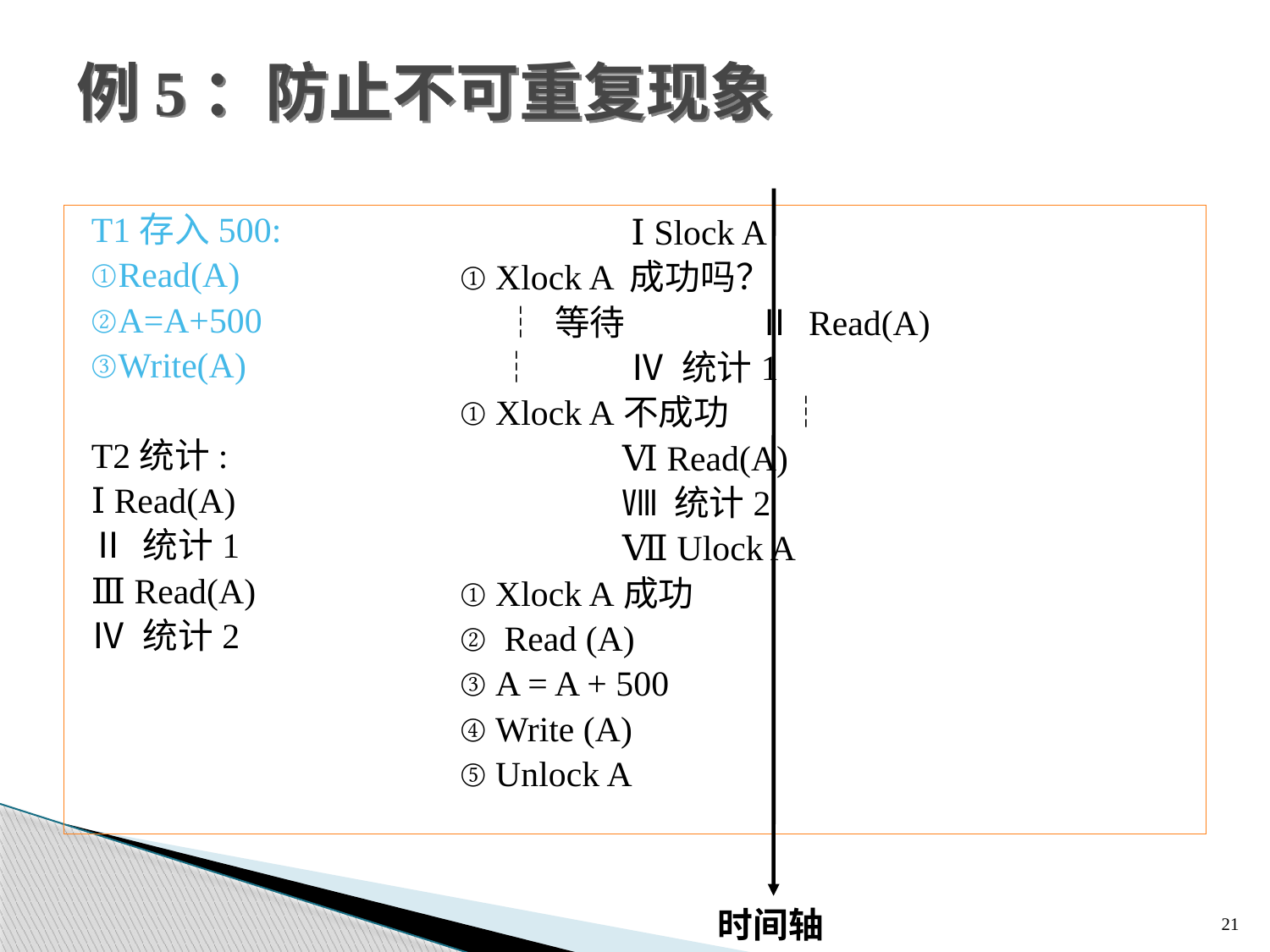

# 例5：防止不可重复现象

T1存入500:
①Read(A)
②A=A+500
③Write(A)

T2统计:
Ⅰ Read(A)
Ⅱ 统计1
Ⅲ Read(A)
Ⅳ 统计2

		 Ⅰ Slock A
① Xlock A 成功吗？
	 ┆ 等待	 Ⅱ Read(A)
     ┆ 	 Ⅳ 统计1
① Xlock A不成功	     ┆
		Ⅵ Read(A)
		Ⅷ 统计2
		Ⅶ Ulock A
① Xlock A成功
②	 Read (A)
③ A = A + 500
④ Write (A)
⑤ Unlock A
21
时间轴